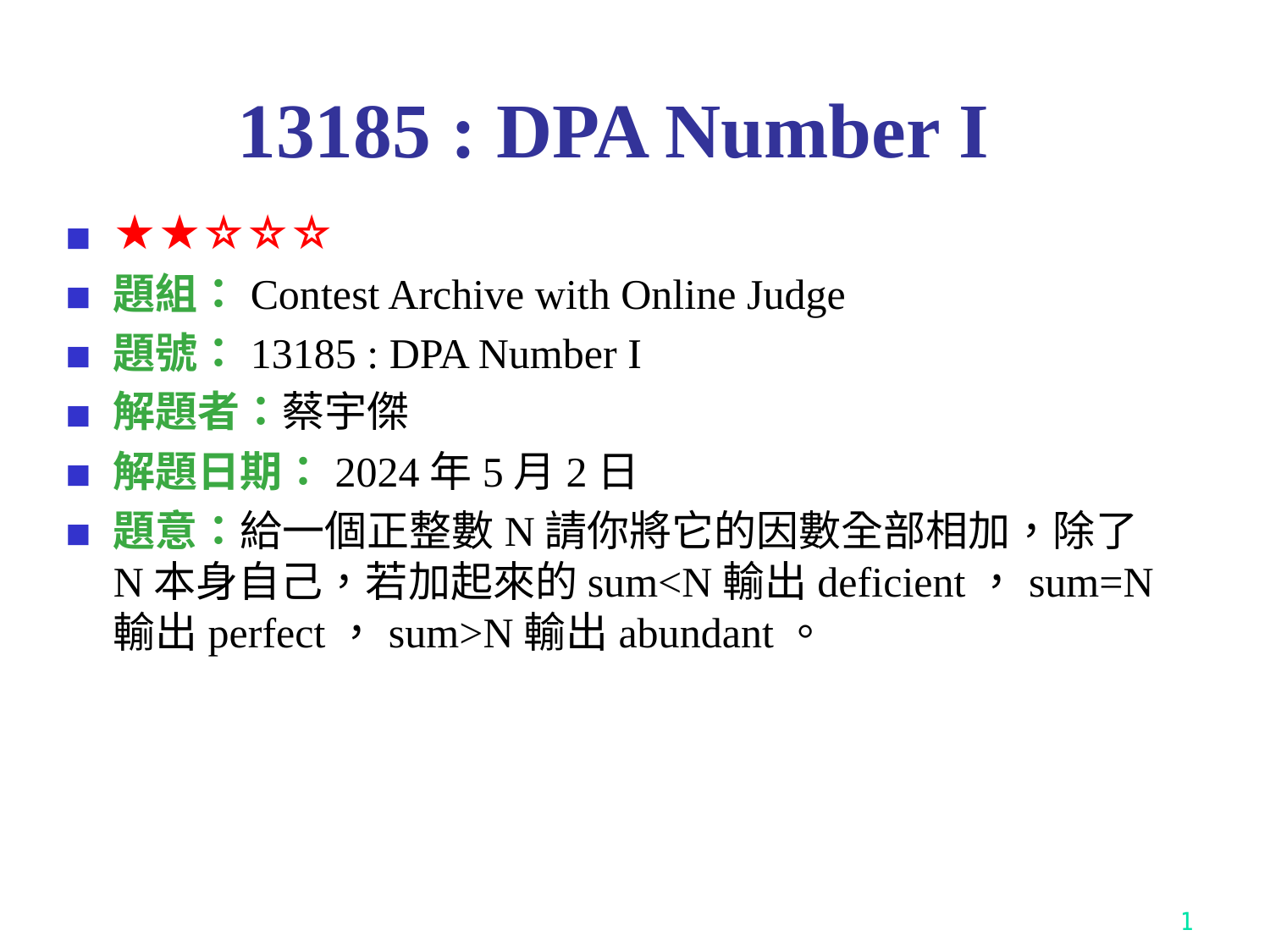

# 13185 : DPA Number I
★★☆☆☆
題組：Contest Archive with Online Judge
題號：13185 : DPA Number I
解題者：蔡宇傑
解題日期：2024年5月2日
題意：給一個正整數N請你將它的因數全部相加，除了N本身自己，若加起來的sum<N輸出deficient，sum=N輸出perfect，sum>N輸出abundant。
1